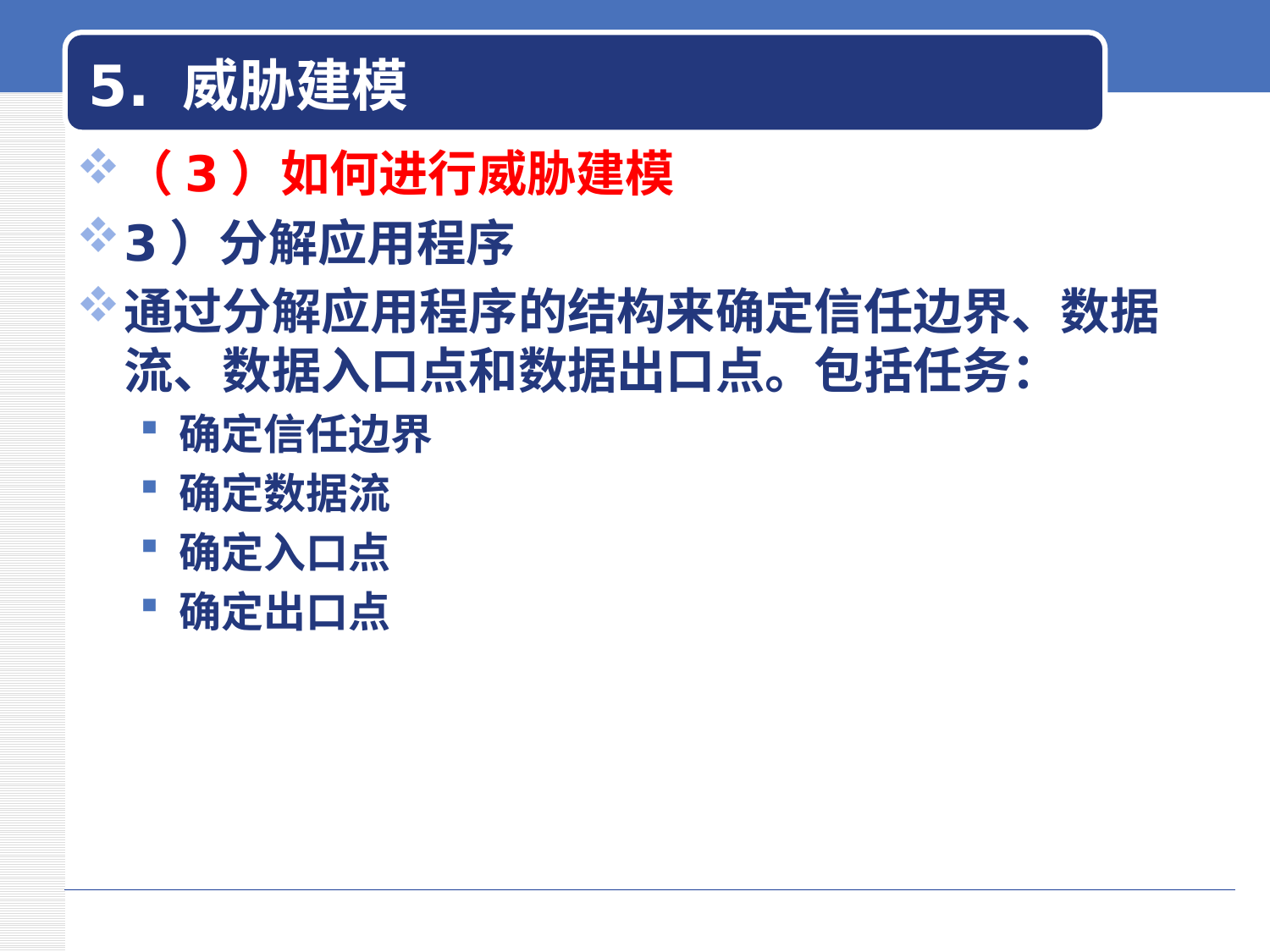

# 5. 威胁建模
（3）如何进行威胁建模
3）分解应用程序
通过分解应用程序的结构来确定信任边界、数据流、数据入口点和数据出口点。包括任务：
确定信任边界
确定数据流
确定入口点
确定出口点